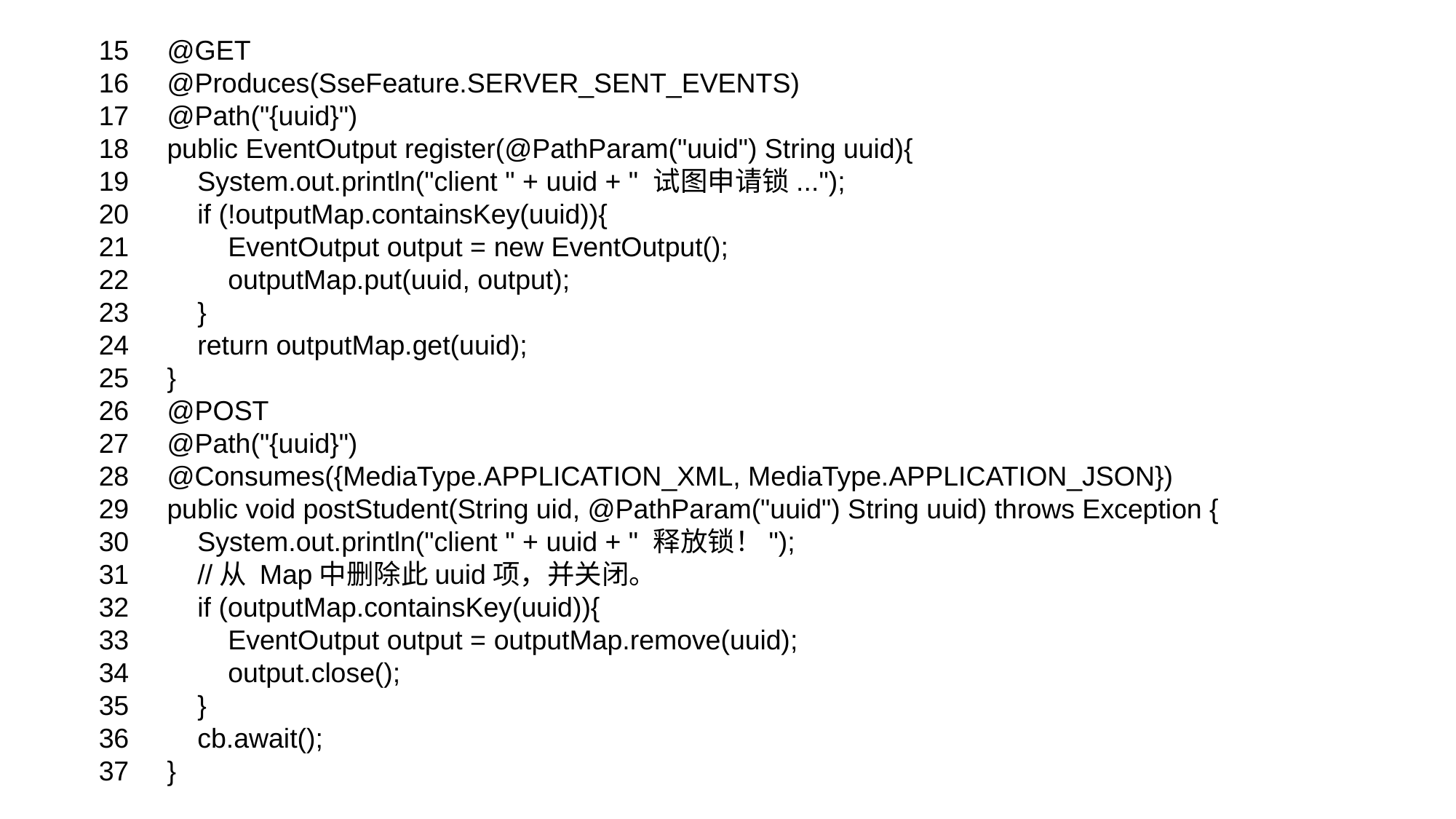

15     @GET
16     @Produces(SseFeature.SERVER_SENT_EVENTS)
17     @Path("{uuid}")
18     public EventOutput register(@PathParam("uuid") String uuid){
19         System.out.println("client " + uuid + " 试图申请锁...");
20         if (!outputMap.containsKey(uuid)){
21             EventOutput output = new EventOutput();
22             outputMap.put(uuid, output);
23         }
24         return outputMap.get(uuid);
25     }
26     @POST
27     @Path("{uuid}")
28     @Consumes({MediaType.APPLICATION_XML, MediaType.APPLICATION_JSON})
29     public void postStudent(String uid, @PathParam("uuid") String uuid) throws Exception {
30         System.out.println("client " + uuid + " 释放锁！");
31         //从 Map中删除此uuid项，并关闭。
32         if (outputMap.containsKey(uuid)){
33             EventOutput output = outputMap.remove(uuid);
34             output.close();
35         }
36         cb.await();
37     }